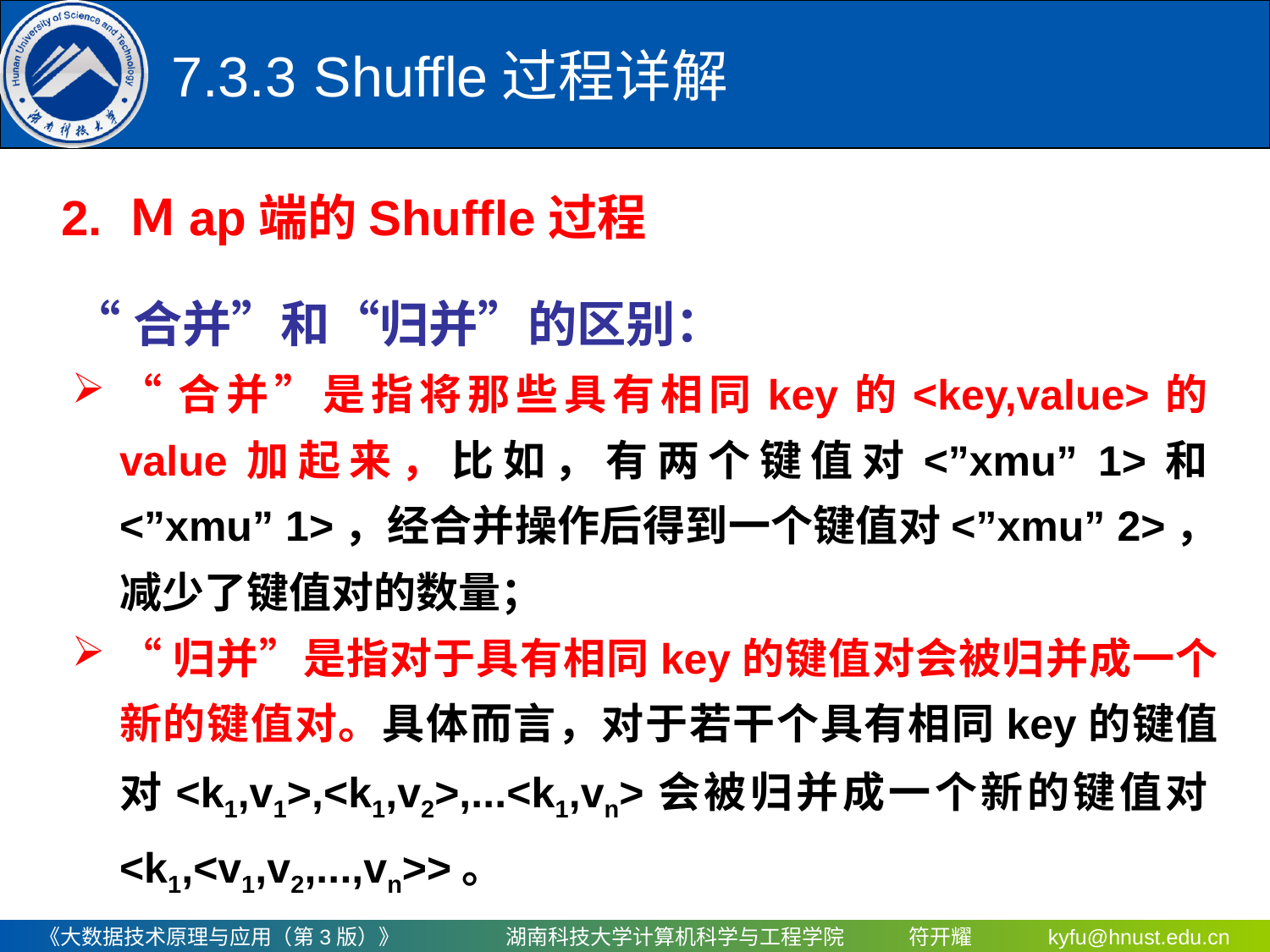

# 7.3.3	 Shuffle过程详解
2. Ｍap端的Shuffle过程
“合并”和“归并”的区别：
“合并”是指将那些具有相同key的<key,value>的value加起来，比如，有两个键值对<”xmu” 1>和<”xmu” 1>，经合并操作后得到一个键值对<”xmu” 2>，减少了键值对的数量；
“归并”是指对于具有相同key的键值对会被归并成一个新的键值对。具体而言，对于若干个具有相同key的键值对<k1,v1>,<k1,v2>,...<k1,vn>会被归并成一个新的键值对<k1,<v1,v2,...,vn>>。